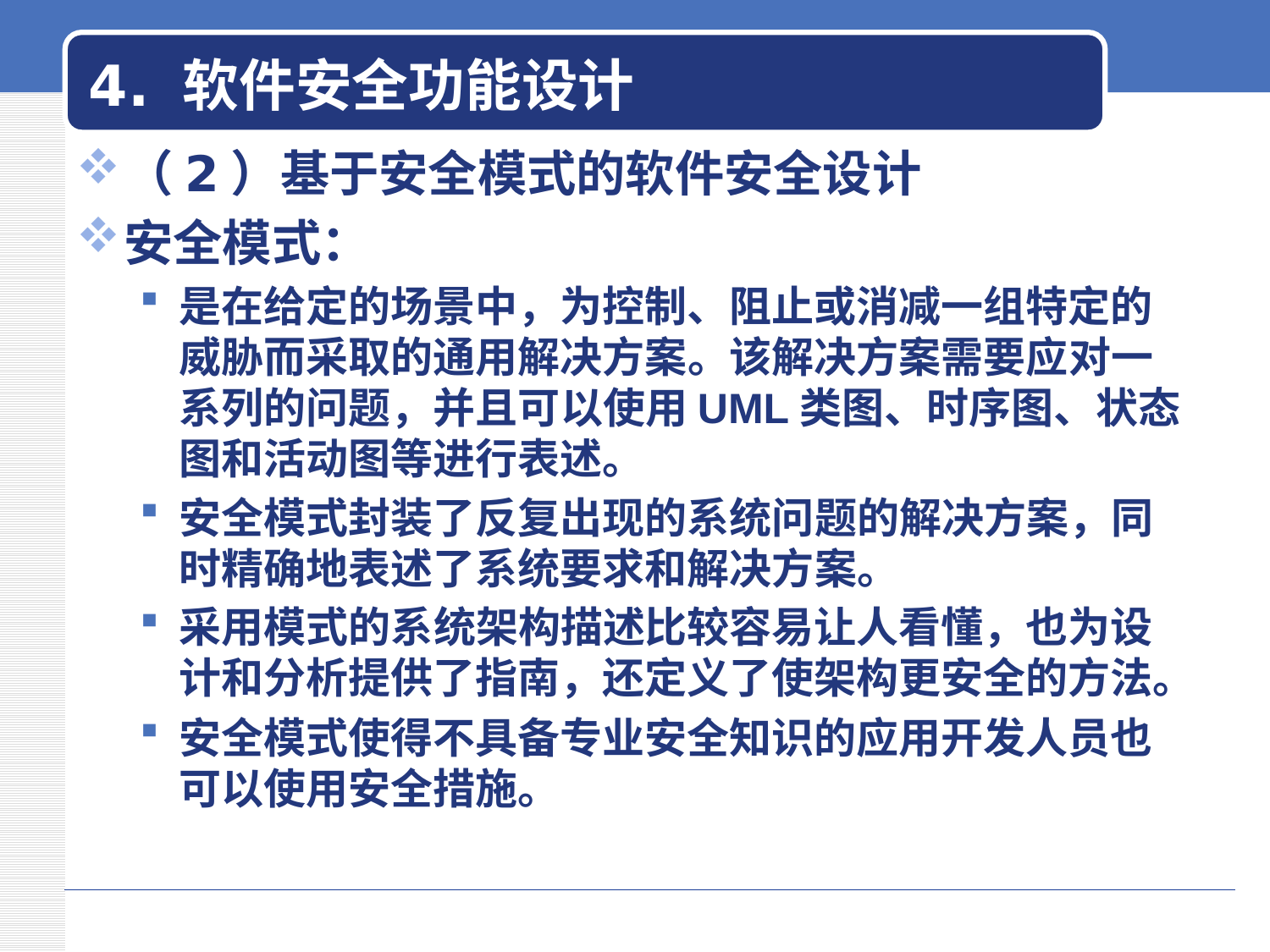

# 4. 软件安全功能设计
（2）基于安全模式的软件安全设计
安全模式：
是在给定的场景中，为控制、阻止或消减一组特定的威胁而采取的通用解决方案。该解决方案需要应对一系列的问题，并且可以使用UML类图、时序图、状态图和活动图等进行表述。
安全模式封装了反复出现的系统问题的解决方案，同时精确地表述了系统要求和解决方案。
采用模式的系统架构描述比较容易让人看懂，也为设计和分析提供了指南，还定义了使架构更安全的方法。
安全模式使得不具备专业安全知识的应用开发人员也可以使用安全措施。